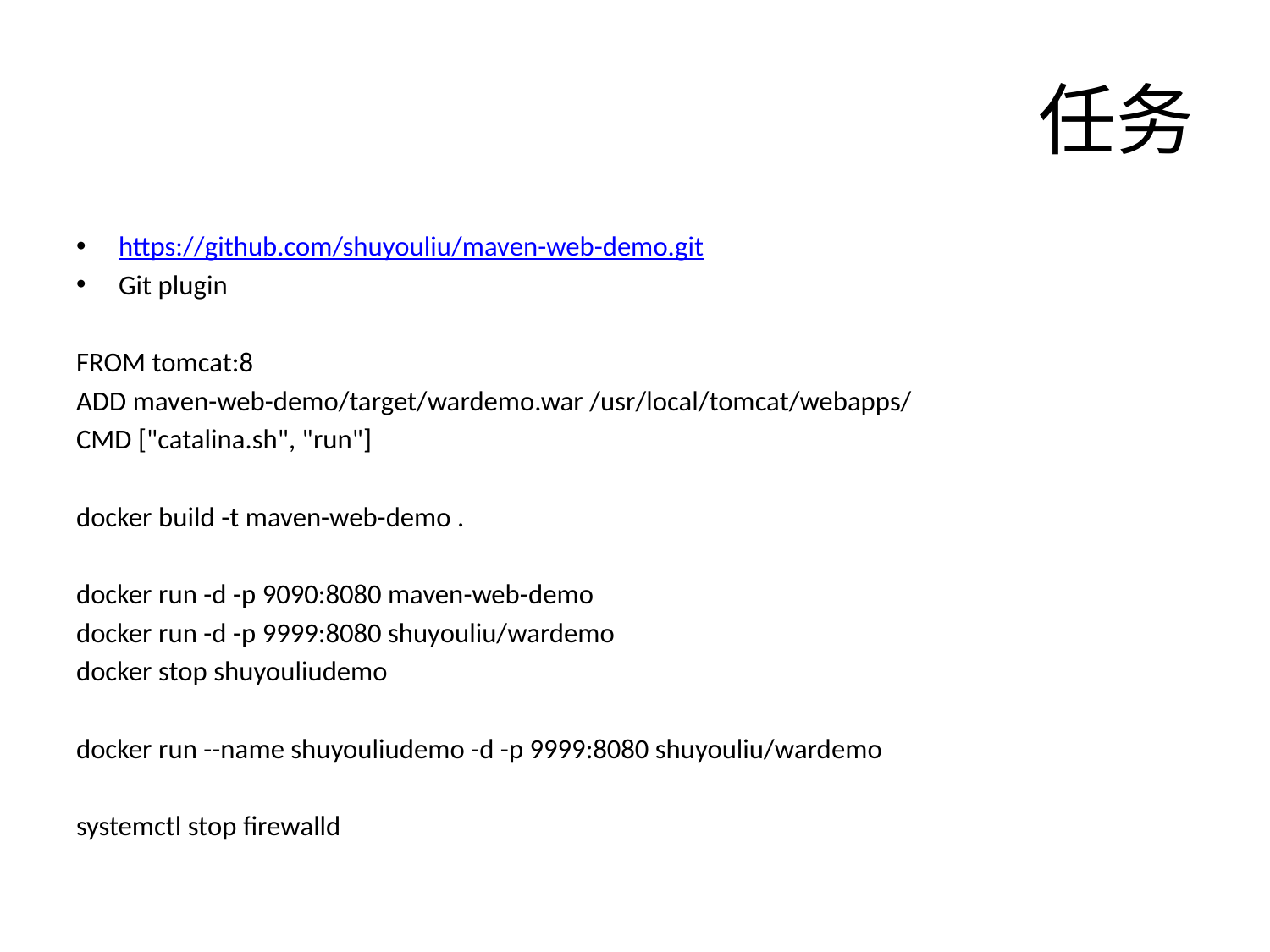

# 任务
https://github.com/shuyouliu/maven-web-demo.git
Git plugin

FROM tomcat:8
ADD maven-web-demo/target/wardemo.war /usr/local/tomcat/webapps/
CMD ["catalina.sh", "run"]

docker build -t maven-web-demo .

docker run -d -p 9090:8080 maven-web-demo
docker run -d -p 9999:8080 shuyouliu/wardemo
docker stop shuyouliudemo

docker run --name shuyouliudemo -d -p 9999:8080 shuyouliu/wardemo

systemctl stop firewalld